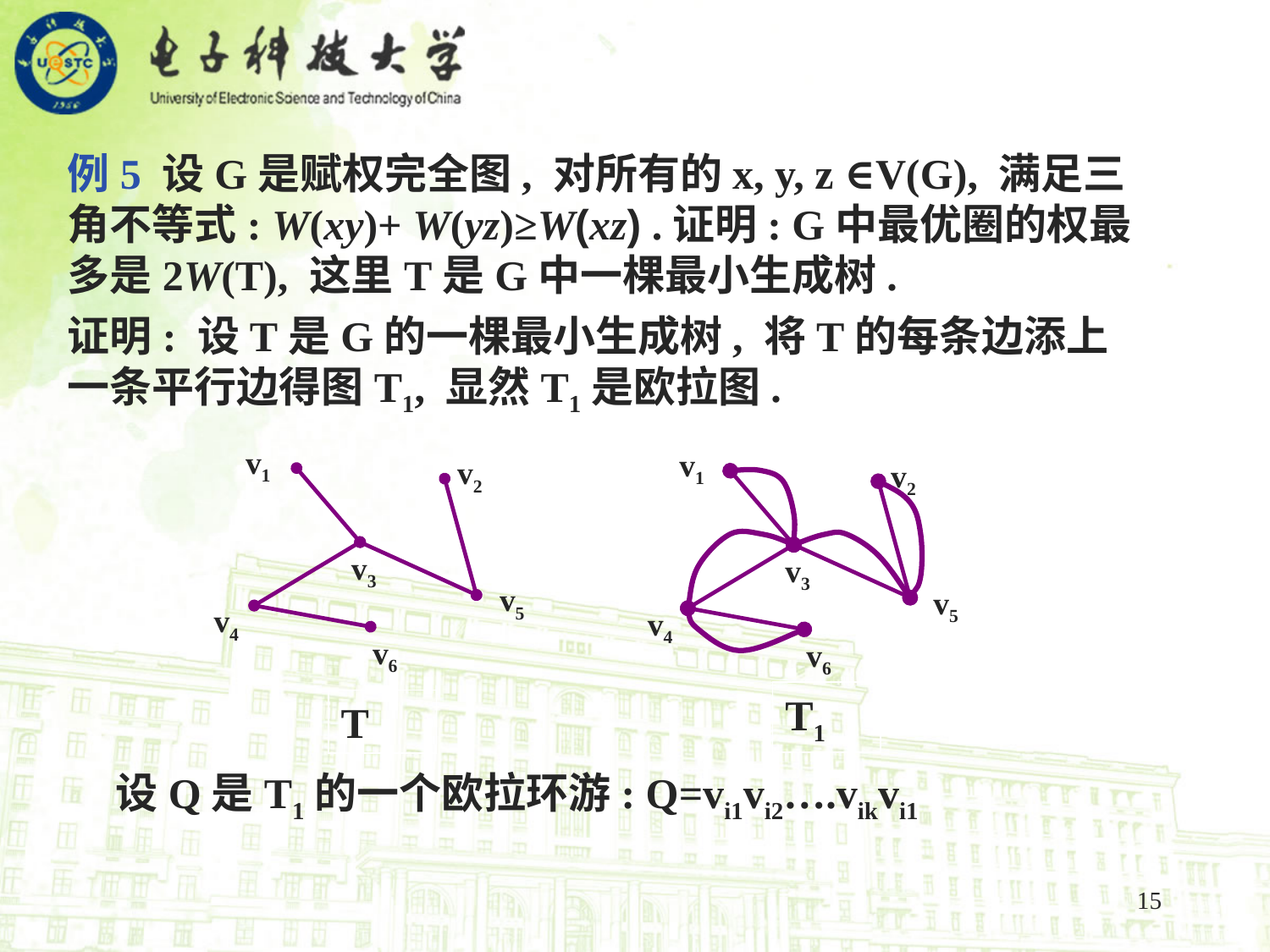

例5 设G是赋权完全图, 对所有的x, y, z ∈V(G), 满足三角不等式: W(xy)+ W(yz)≥W(xz) .证明: G中最优圈的权最多是2W(T), 这里T是G中一棵最小生成树.
证明: 设T是G的一棵最小生成树, 将T的每条边添上一条平行边得图T1, 显然T1是欧拉图.
v1
v2

v3
v5
v4
v6
T
v1
v2

v3
v5
v4
v6

T1
    设Q是T1的一个欧拉环游: Q=vi1vi2….vikvi1
15